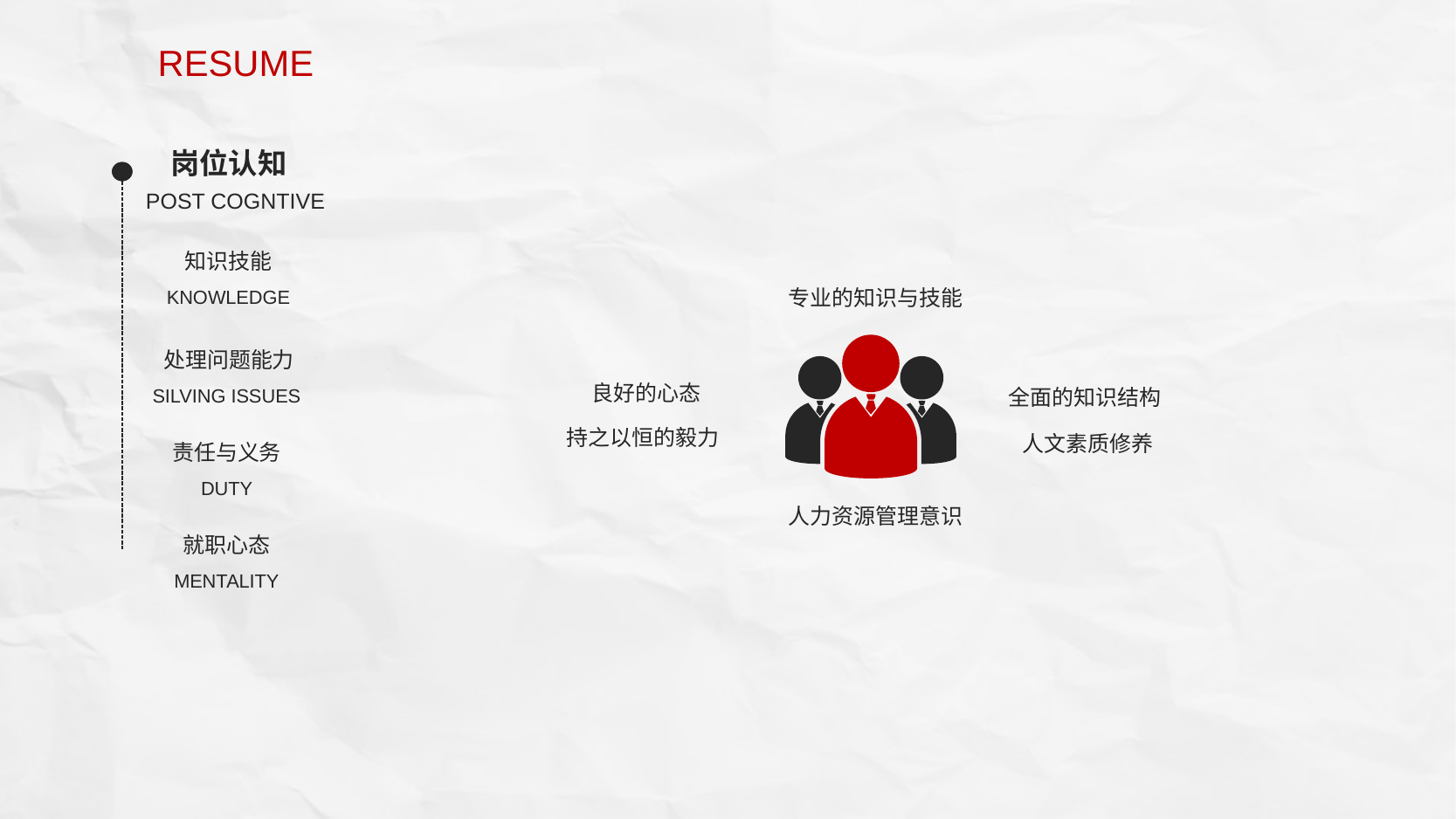

RESUME
岗位认知
POST COGNTIVE

知识技能
专业的知识与技能
KNOWLEDGE
处理问题能力

良好的心态
SILVING ISSUES
全面的知识结构
持之以恒的毅力
人文素质修养
责任与义务
DUTY
人力资源管理意识
就职心态
MENTALITY